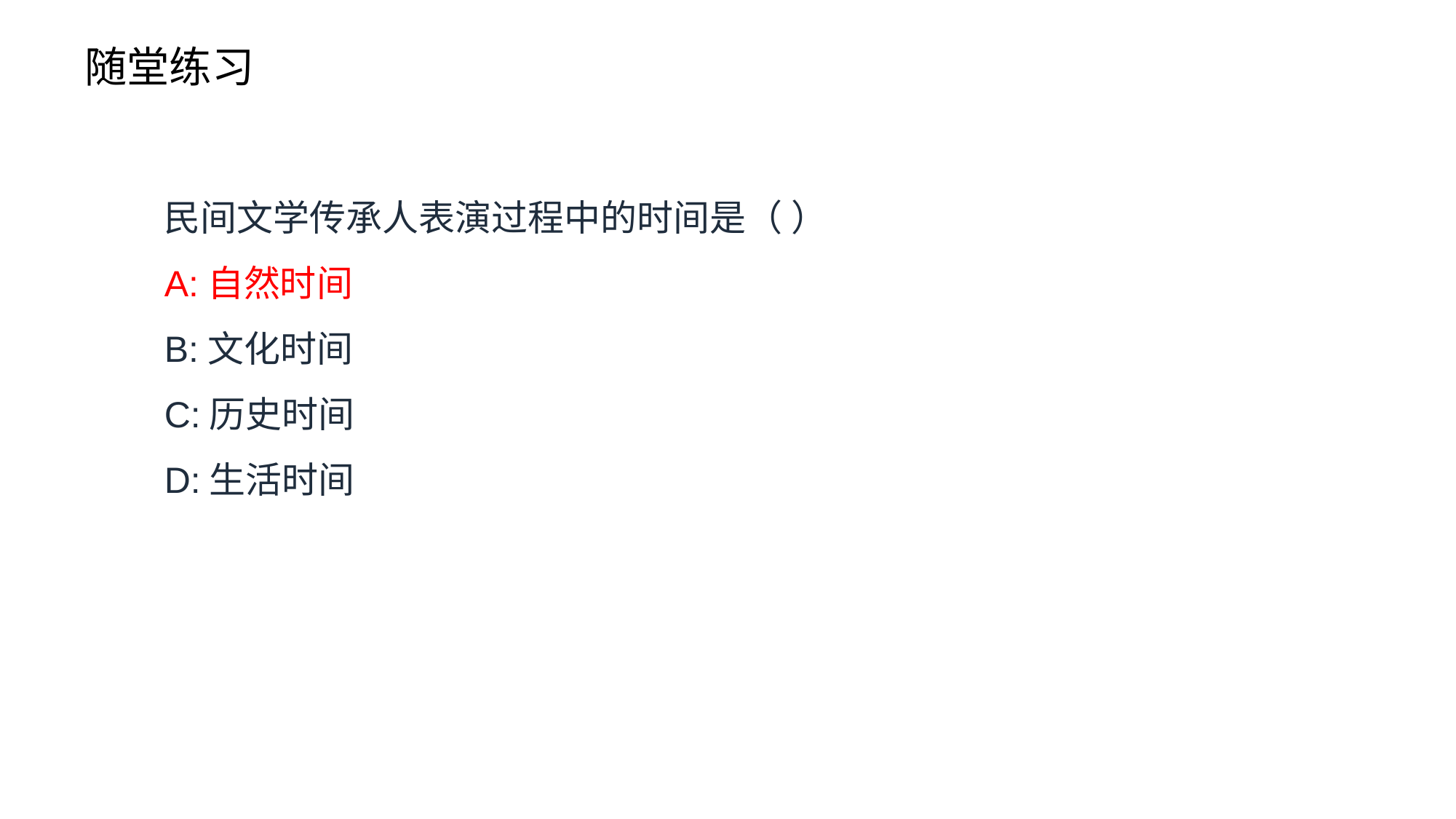

随堂练习
民间文学传承人表演过程中的时间是（ ）
A:自然时间
B:​文化时间
C:历史时间
D:生活时间